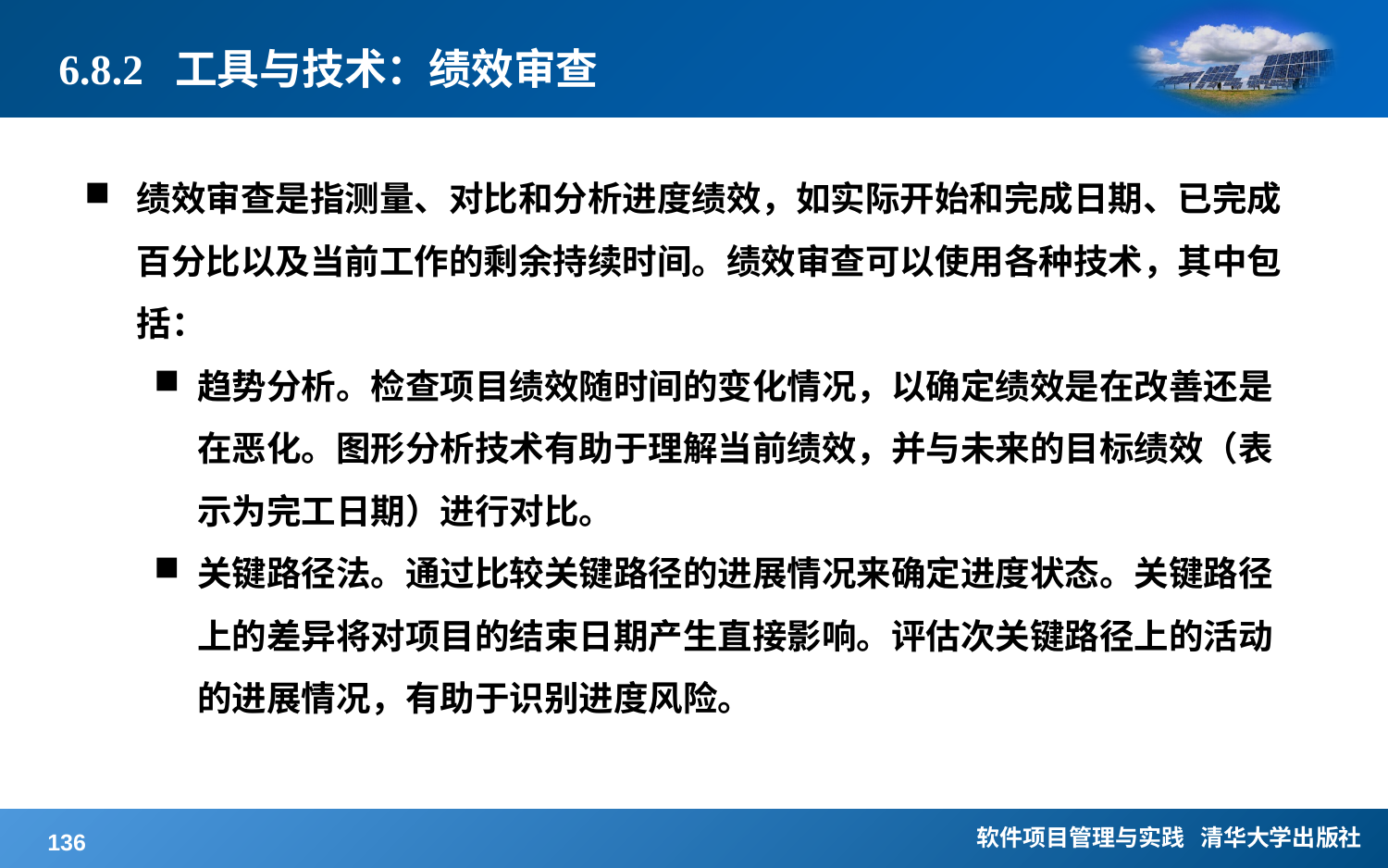

# 6.8.2  工具与技术：绩效审查
绩效审查是指测量、对比和分析进度绩效，如实际开始和完成日期、已完成百分比以及当前工作的剩余持续时间。绩效审查可以使用各种技术，其中包括：
趋势分析。检查项目绩效随时间的变化情况，以确定绩效是在改善还是在恶化。图形分析技术有助于理解当前绩效，并与未来的目标绩效（表示为完工日期）进行对比。
关键路径法。通过比较关键路径的进展情况来确定进度状态。关键路径上的差异将对项目的结束日期产生直接影响。评估次关键路径上的活动的进展情况，有助于识别进度风险。